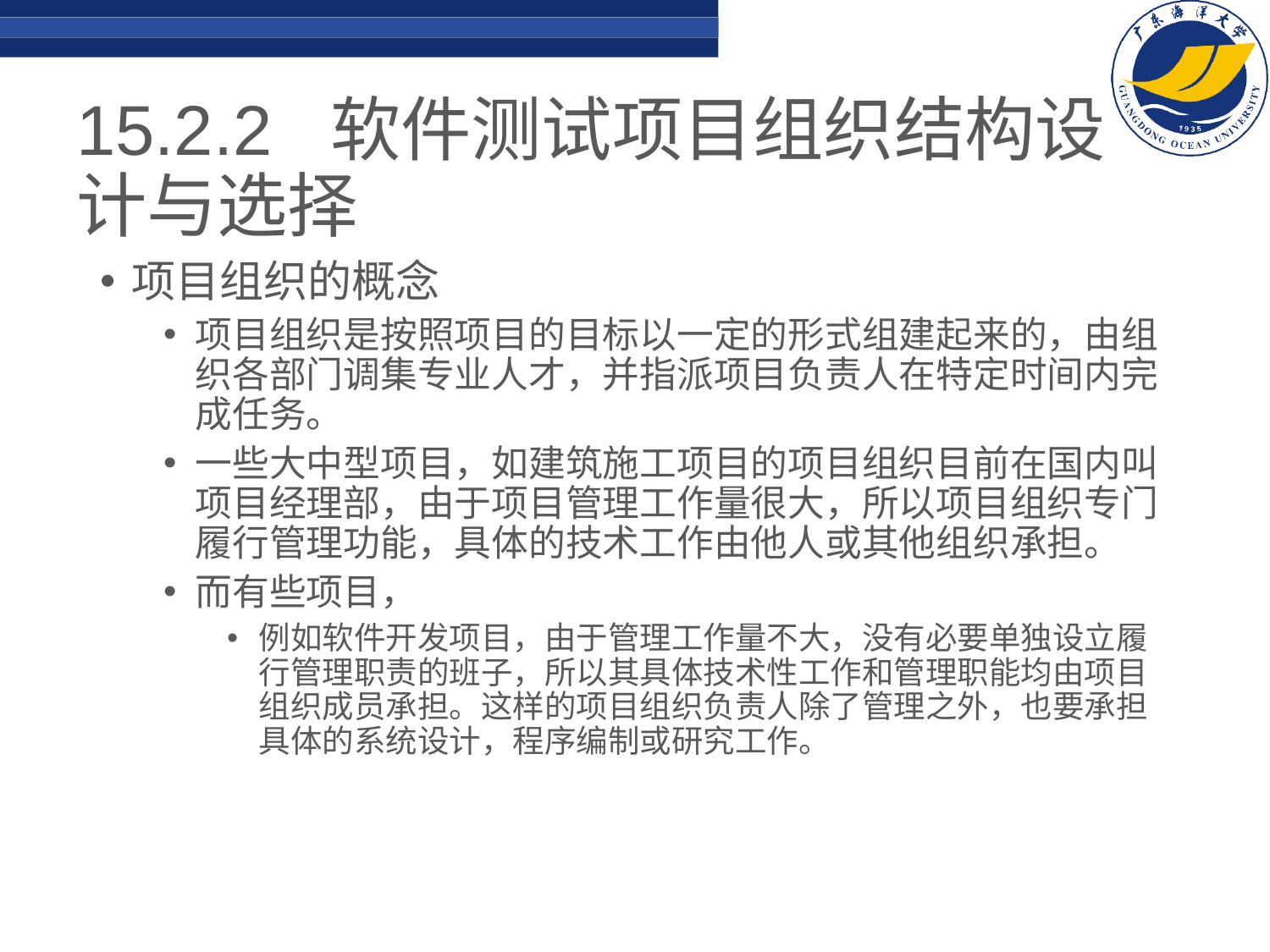

# 15.2.2	软件测试项目组织结构设计与选择
项目组织的概念
项目组织是按照项目的目标以一定的形式组建起来的，由组织各部门调集专业人才，并指派项目负责人在特定时间内完成任务。
一些大中型项目，如建筑施工项目的项目组织目前在国内叫项目经理部，由于项目管理工作量很大，所以项目组织专门履行管理功能，具体的技术工作由他人或其他组织承担。
而有些项目，
例如软件开发项目，由于管理工作量不大，没有必要单独设立履行管理职责的班子，所以其具体技术性工作和管理职能均由项目组织成员承担。这样的项目组织负责人除了管理之外，也要承担具体的系统设计，程序编制或研究工作。
16